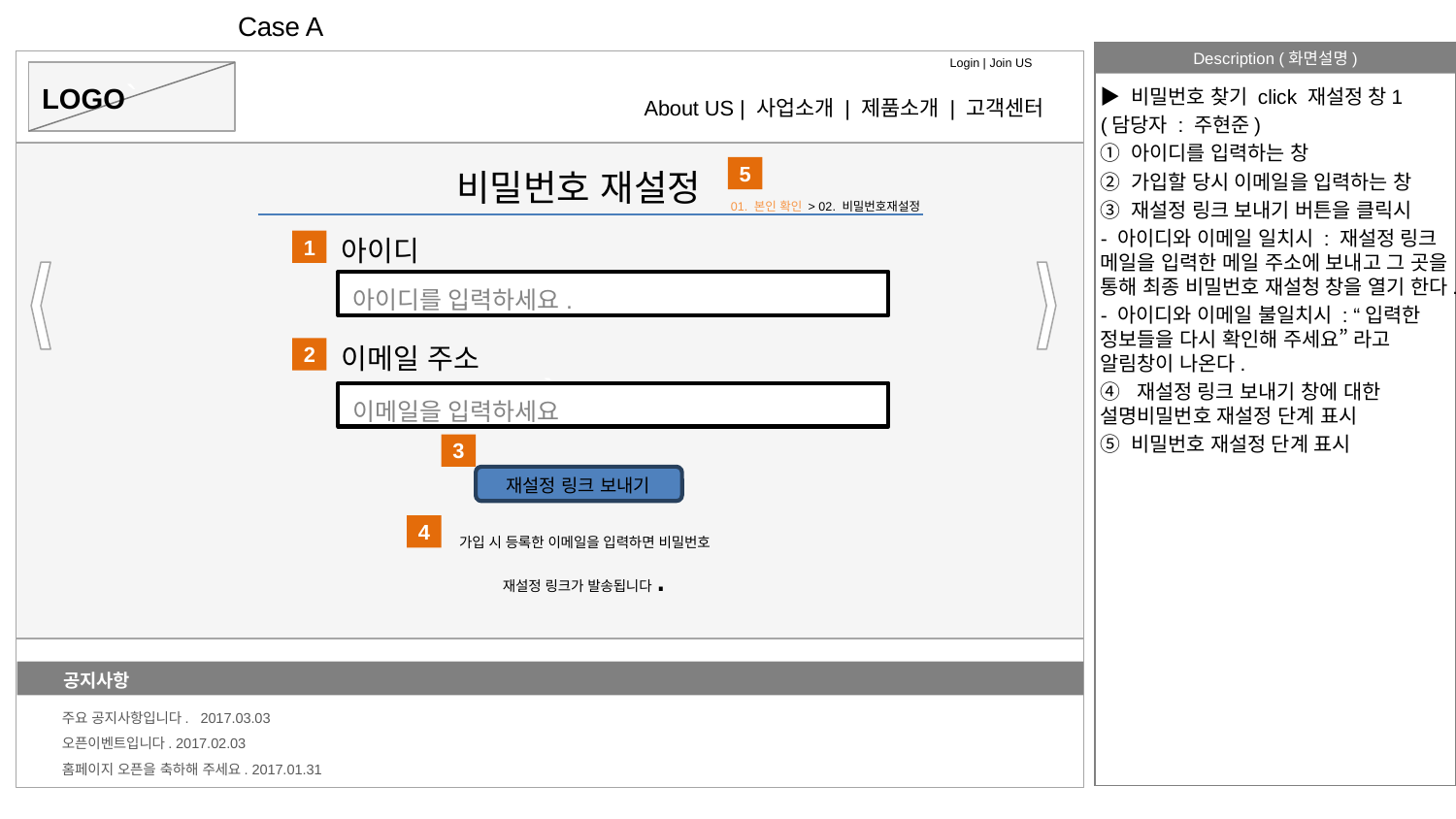

3.1
# Case A
Login | Join US

`
`
LOGO
▶ 비밀번호 찾기 click 재설정 창1
(담당자 : 주현준)
① 아이디를 입력하는 창
② 가입할 당시 이메일을 입력하는 창
③ 재설정 링크 보내기 버튼을 클릭시
- 아이디와 이메일 일치시 : 재설정 링크 메일을 입력한 메일 주소에 보내고 그 곳을 통해 최종 비밀번호 재설청 창을 열기 한다.
- 아이디와 이메일 불일치시 : “입력한 정보들을 다시 확인해 주세요” 라고 알림창이 나온다.
④  재설정 링크 보내기 창에 대한 설명비밀번호 재설정 단계 표시
⑤ 비밀번호 재설정 단계 표시
About US | 사업소개 | 제품소개 | 고객센터
`
5
비밀번호 재설정
01. 본인 확인 > 02. 비밀번호재설정
아이디
1

아이디를 입력하세요.
이메일 주소
2

이메일을 입력하세요
3

재설정 링크 보내기
4
가입 시 등록한 이메일을 입력하면 비밀번호 재설정 링크가 발송됩니다.

공지사항
주요 공지사항입니다.   2017.03.03
오픈이벤트입니다. 2017.02.03
홈페이지 오픈을 축하해 주세요. 2017.01.31